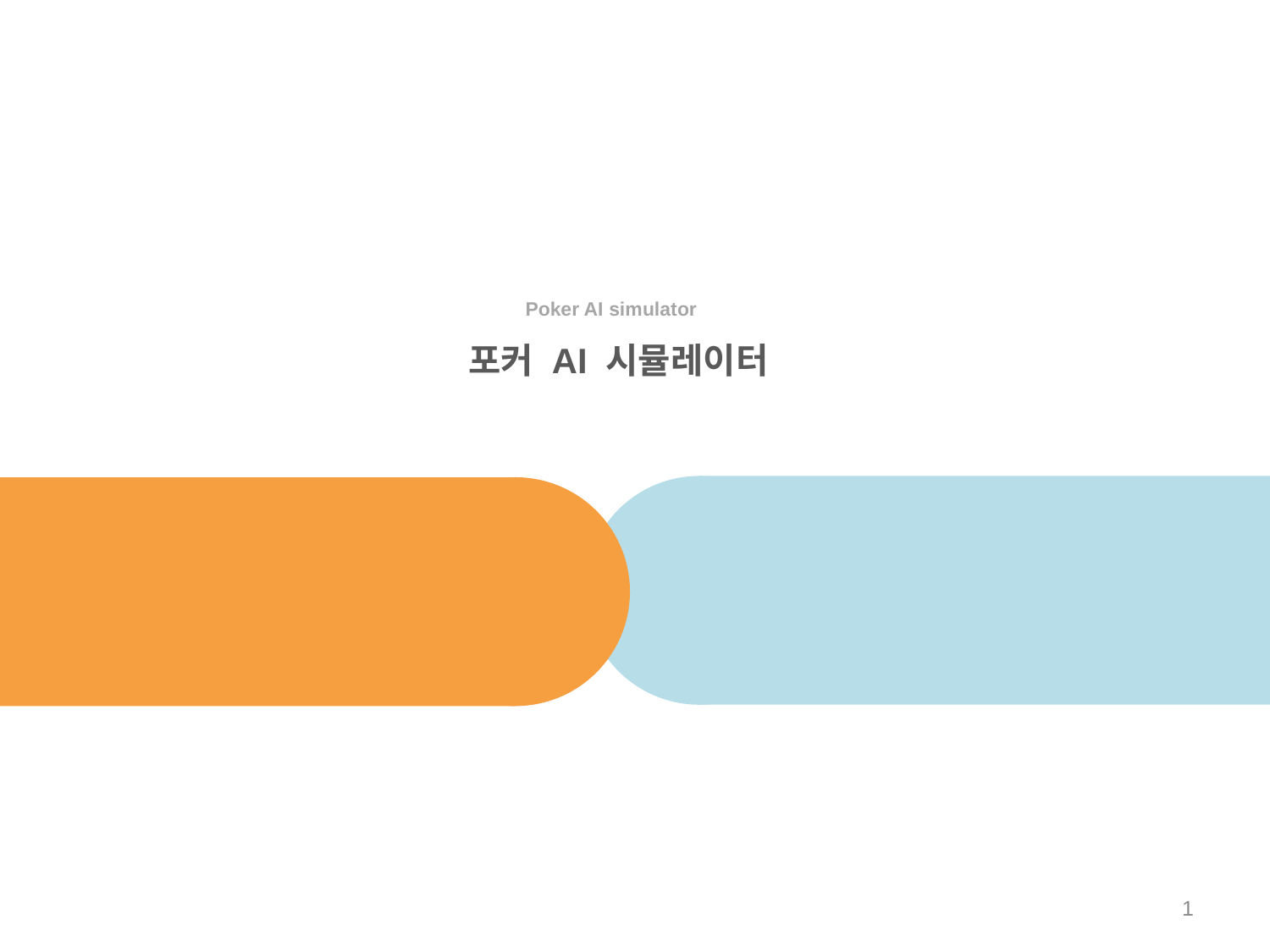

Poker AI simulator
포커 AI 시뮬레이터

1